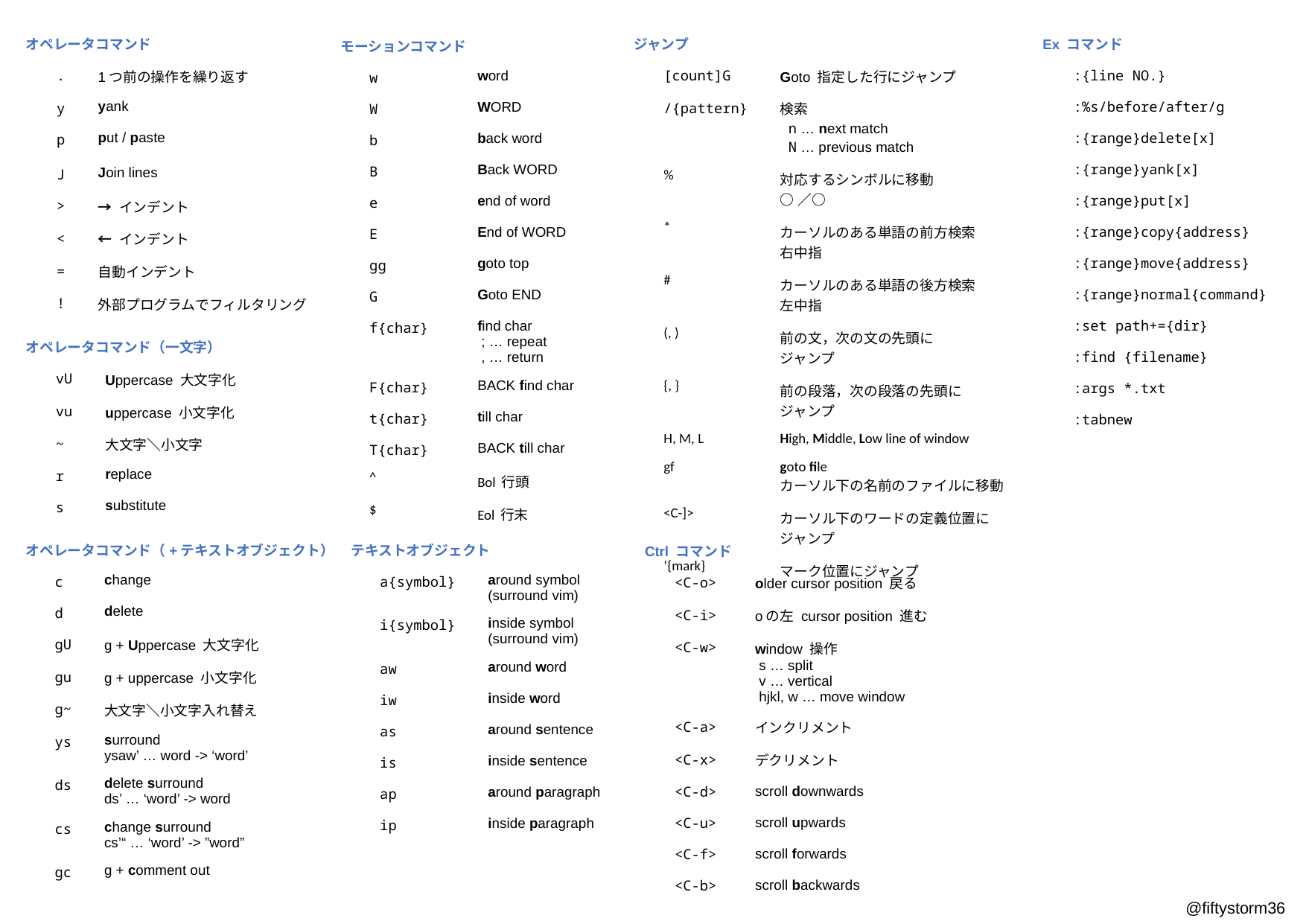

| オペレータコマンド |  |  |
| --- | --- | --- |
|  | . | 1つ前の操作を繰り返す |
|  | y | yank |
|  | p | put / paste |
|  | J | Join lines |
|  | > | → インデント |
|  | < | ← インデント |
|  | = | 自動インデント |
|  | ! | 外部プログラムでフィルタリング |
| ジャンプ |  |  |
| --- | --- | --- |
|  | [count]G | Goto 指定した行にジャンプ |
|  | /{pattern} | 検索 n … next match N … previous match |
|  | % | 対応するシンボルに移動 ○／○ |
|  | \* | カーソルのある単語の前方検索 右中指 |
|  | # | カーソルのある単語の後方検索 左中指 |
|  | (, ) | 前の文，次の文の先頭に ジャンプ |
|  | {, } | 前の段落，次の段落の先頭に ジャンプ |
|  | H, M, L | High, Middle, Low line of window |
|  | gf | goto file カーソル下の名前のファイルに移動 |
|  | <C-]> | カーソル下のワードの定義位置にジャンプ |
|  | ‘{mark} | マーク位置にジャンプ |
| Ex コマンド |  |  |
| --- | --- | --- |
|  | :{line NO.} |  |
|  | :%s/before/after/g |  |
|  | :{range}delete[x] |  |
|  | :{range}yank[x] |  |
|  | :{range}put[x] |  |
|  | :{range}copy{address} |  |
|  | :{range}move{address} |  |
|  | :{range}normal{command} |  |
|  | :set path+={dir} |  |
|  | :find {filename} |  |
|  | :args \*.txt |  |
|  | :tabnew | gt, gT … next tab |
| モーションコマンド |  |  |
| --- | --- | --- |
|  | w | word |
|  | W | WORD |
|  | b | back word |
|  | B | Back WORD |
|  | e | end of word |
|  | E | End of WORD |
|  | gg | goto top |
|  | G | Goto END |
|  | f{char} | find char ; … repeat , … return |
|  | F{char} | BACK find char |
|  | t{char} | till char |
|  | T{char} | BACK till char |
|  | ^ | Bol 行頭 |
|  | $ | Eol 行末 |
| オペレータコマンド（一文字） |  |  |
| --- | --- | --- |
|  | vU | Uppercase 大文字化 |
|  | vu | uppercase 小文字化 |
|  | ~ | 大文字＼小文字 |
|  | r | replace |
|  | s | substitute |
| レジスタ |  |  |
| --- | --- | --- |
|  | ”[x] | レジスタの指定 |
|  | “” | 無名レジスタを指定 |
|  | “0 | ヤンクレジスタを指定 |
|  | “\_ | ブラックホールレジスタを指定 |
|  | “% | 現在のファイル名 |
|  | “# | 代替ファイル名 |
|  | “. | 直前に挿入したテキスト |
|  | “: | 直前に実行したExコマンド |
|  | “/ | 直前の検索パターン |
|  | <C-r>[x] | レジスタの内容を挿入（ins） |
|  |  |  |
|  |  |  |
|  |  |  |
|  |  |  |
|  |  |  |
|  |  |  |
| オペレータコマンド（+テキストオブジェクト） |  |  |
| --- | --- | --- |
|  | c | change |
|  | d | delete |
|  | gU | g + Uppercase 大文字化 |
|  | gu | g + uppercase 小文字化 |
|  | g~ | 大文字＼小文字入れ替え |
|  | ys | surround ysaw’ … word -> ‘word’ |
|  | ds | delete surround ds’ … ‘word’ -> word |
|  | cs | change surround cs’“ … ‘word’ -> ”word” |
|  | gc | g + comment out |
| テキストオブジェクト |  |  |
| --- | --- | --- |
|  | a{symbol} | around symbol (surround vim) |
|  | i{symbol} | inside symbol (surround vim) |
|  | aw | around word |
|  | iw | inside word |
|  | as | around sentence |
|  | is | inside sentence |
|  | ap | around paragraph |
|  | ip | inside paragraph |
| Ctrl コマンド |  |  |
| --- | --- | --- |
|  | <C-o> | older cursor position 戻る |
|  | <C-i> | oの左 cursor position 進む |
|  | <C-w> | window 操作 s … split v … vertical hjkl, w … move window |
|  | <C-a> | インクリメント |
|  | <C-x> | デクリメント |
|  | <C-d> | scroll downwards |
|  | <C-u> | scroll upwards |
|  | <C-f> | scroll forwards |
|  | <C-b> | scroll backwards |
| パターン |  |  |
| --- | --- | --- |
| /#\([0-9a-fA-F]\{6}\|[0-9a-fA-F]\{3}\) |  |  |
|  | \v | very magic 検索（正規表現の記号エスケープを省略） /\v#([0-9a-fA-F]{6}|[0-9a-fA-F]{3}) |
|  | \x | 文字クラス /\v#(\x{6}|\x{3}) |
|  | \V | nomagic 検索（テキストそのものを検索） |
|  | < > | 単語境界 |
|  | \\_s | 空白か改行文字 |
|  | ( ) | キャプチャ |
|  | \1 | キャプチャした部分マッチの 1 番目 |
|  | \0 | マッチ全体 |
|  |  |  |
|  |  |  |
|  |  |  |
|  |  |  |
|  |  |  |
|  |  |  |
|  |  |  |
|  |  |  |
@fiftystorm36
| スクリプト |  |  |
| --- | --- | --- |
|  | :let i = 1 | 変数 i を宣言 |
|  | :let i += 1 | 変数 i をインクリメント |
|  | <C-r>=i | 変数 I の内容を挿入（Ins） |
|  |  |  |
|  |  |  |
|  |  |  |
|  |  |  |
|  |  |  |
|  |  |  |
|  |  |  |
|  |  |  |
|  |  |  |
|  |  |  |
|  |  |  |
|  |  |  |
|  |  |  |